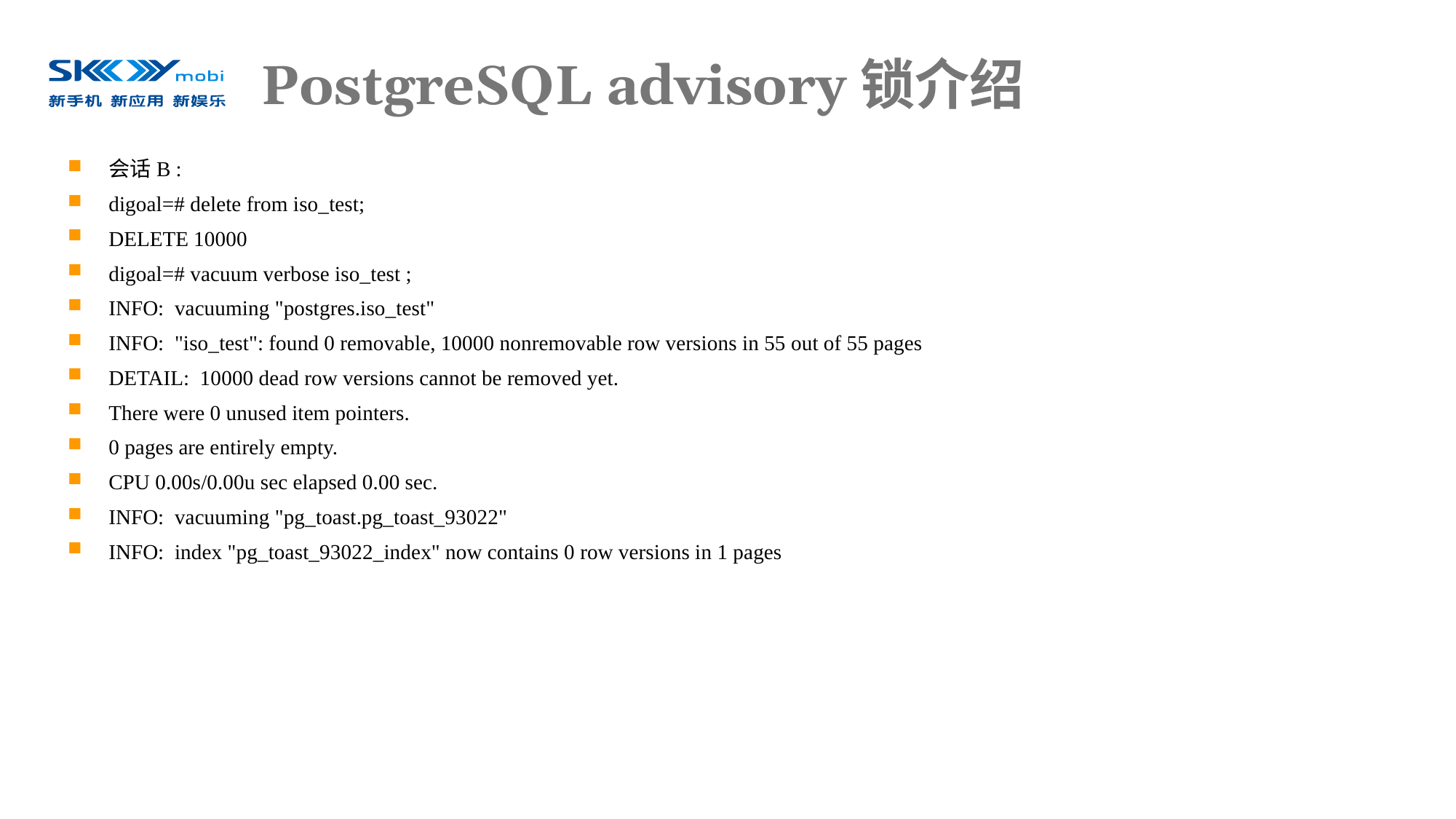

# PostgreSQL advisory锁介绍
会话B :
digoal=# delete from iso_test;
DELETE 10000
digoal=# vacuum verbose iso_test ;
INFO:  vacuuming "postgres.iso_test"
INFO:  "iso_test": found 0 removable, 10000 nonremovable row versions in 55 out of 55 pages
DETAIL:  10000 dead row versions cannot be removed yet.
There were 0 unused item pointers.
0 pages are entirely empty.
CPU 0.00s/0.00u sec elapsed 0.00 sec.
INFO:  vacuuming "pg_toast.pg_toast_93022"
INFO:  index "pg_toast_93022_index" now contains 0 row versions in 1 pages